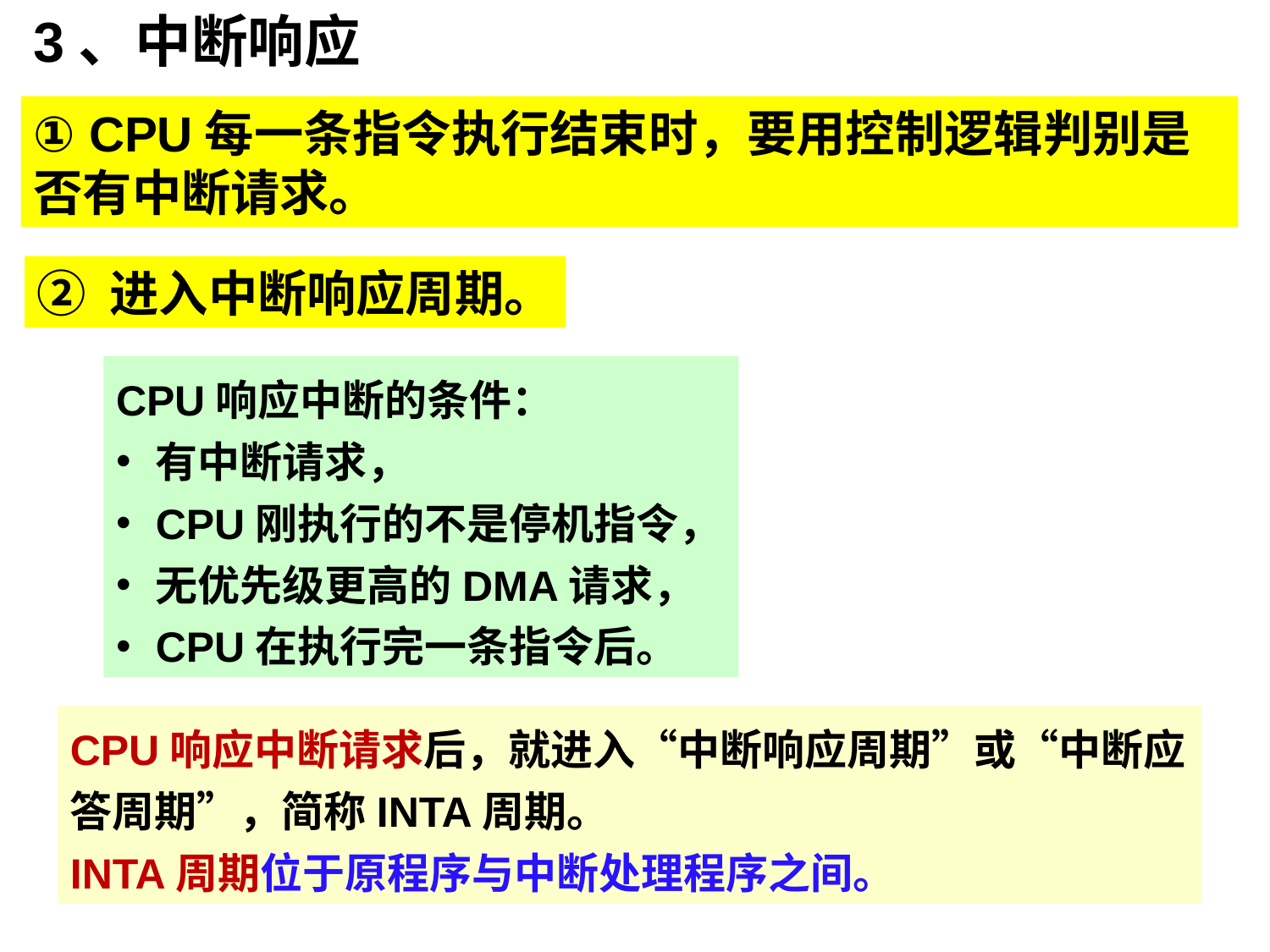

3、中断响应
① CPU每一条指令执行结束时，要用控制逻辑判别是否有中断请求。
② 进入中断响应周期。
CPU响应中断的条件：
有中断请求，
CPU刚执行的不是停机指令，
无优先级更高的DMA请求，
CPU在执行完一条指令后。
CPU响应中断请求后，就进入“中断响应周期”或“中断应答周期”，简称INTA周期。
INTA周期位于原程序与中断处理程序之间。
49